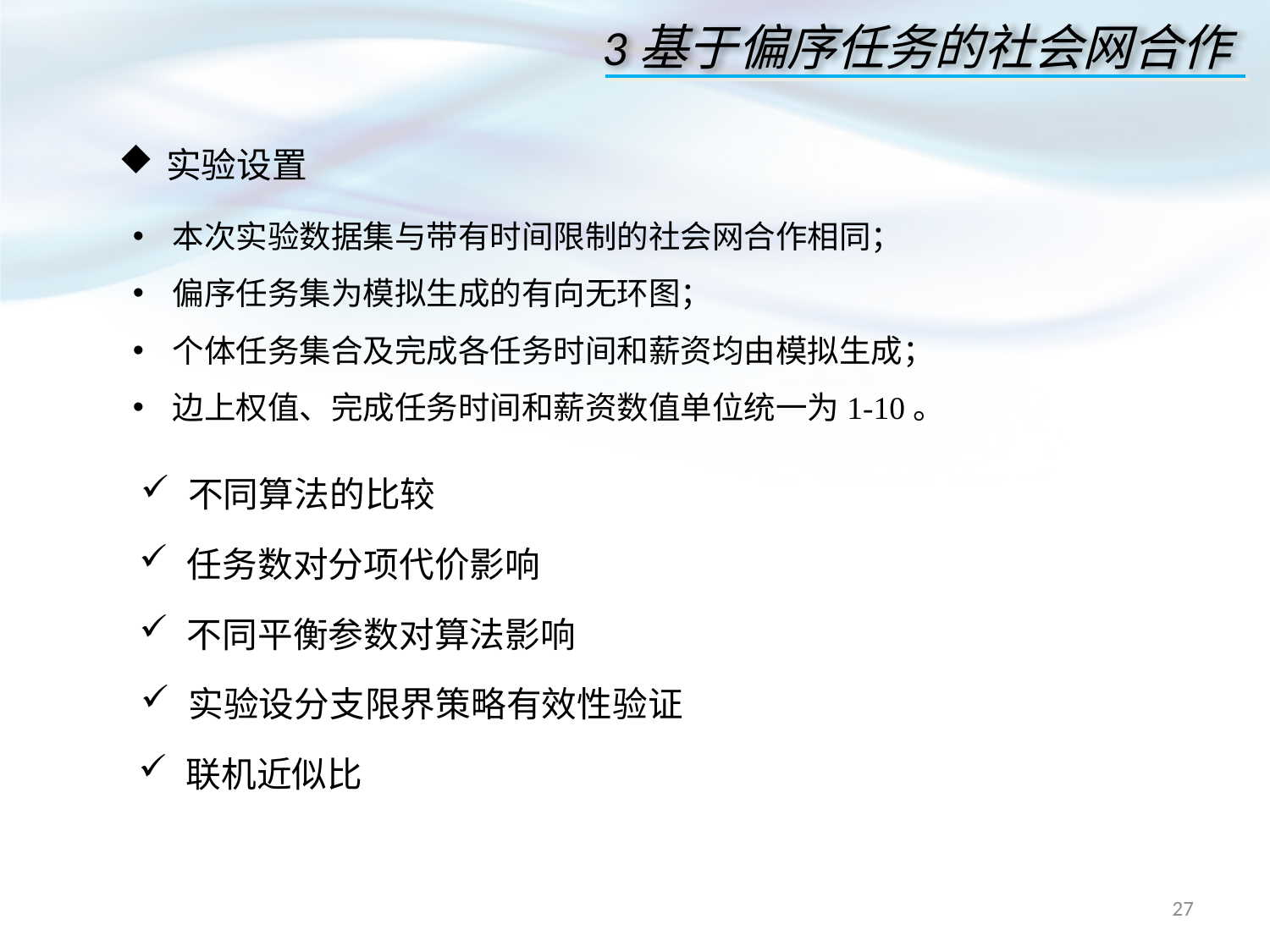

3基于偏序任务的社会网合作
实验设置
本次实验数据集与带有时间限制的社会网合作相同；
偏序任务集为模拟生成的有向无环图；
个体任务集合及完成各任务时间和薪资均由模拟生成；
边上权值、完成任务时间和薪资数值单位统一为1-10。
点击添加文本
点击添加文本
不同算法的比较
任务数对分项代价影响
点击添加文本
不同平衡参数对算法影响
实验设分支限界策略有效性验证
联机近似比
点击添加文本
27